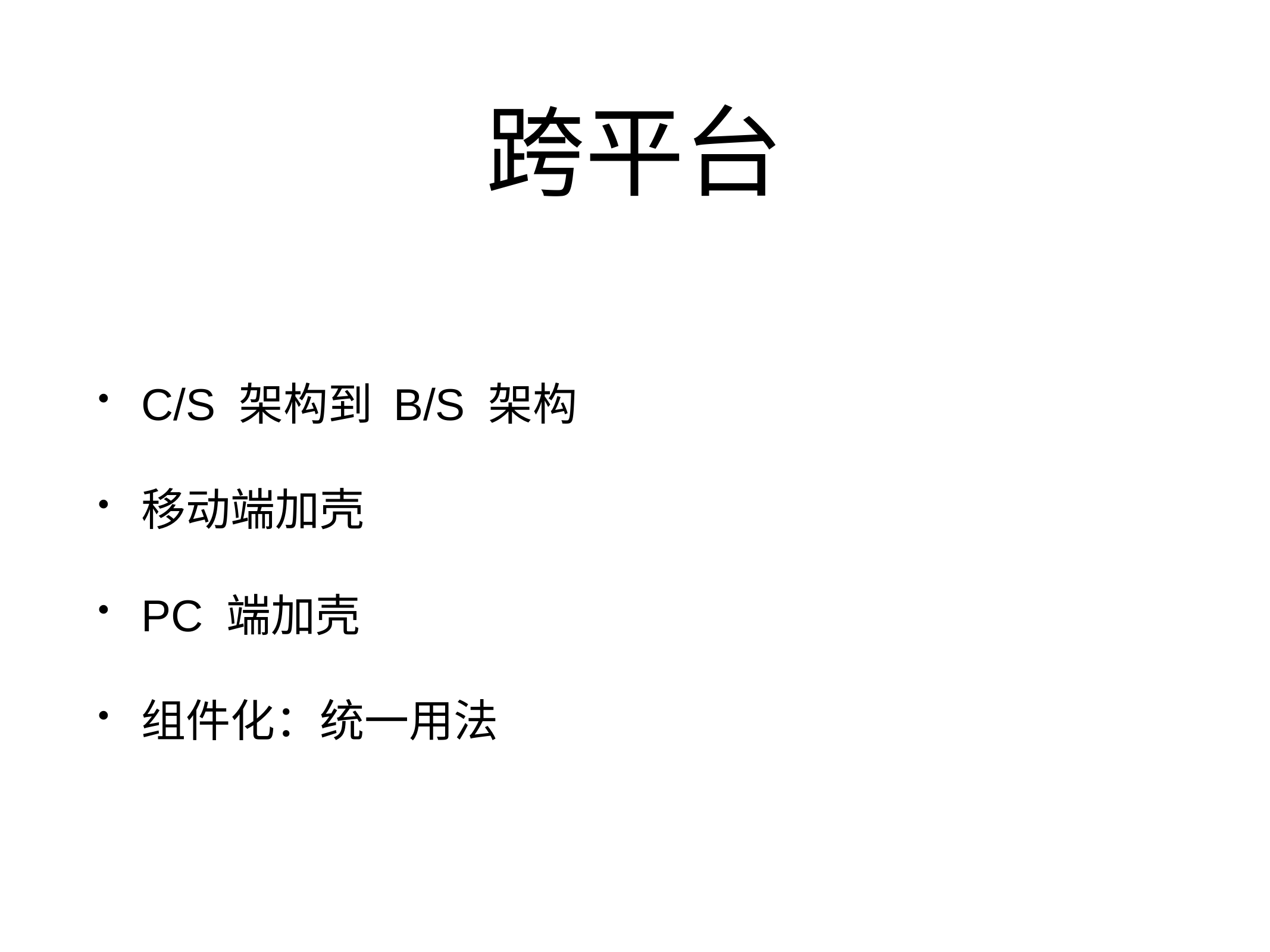

# 跨平台
C/S 架构到 B/S 架构
移动端加壳
PC 端加壳
组件化：统一用法